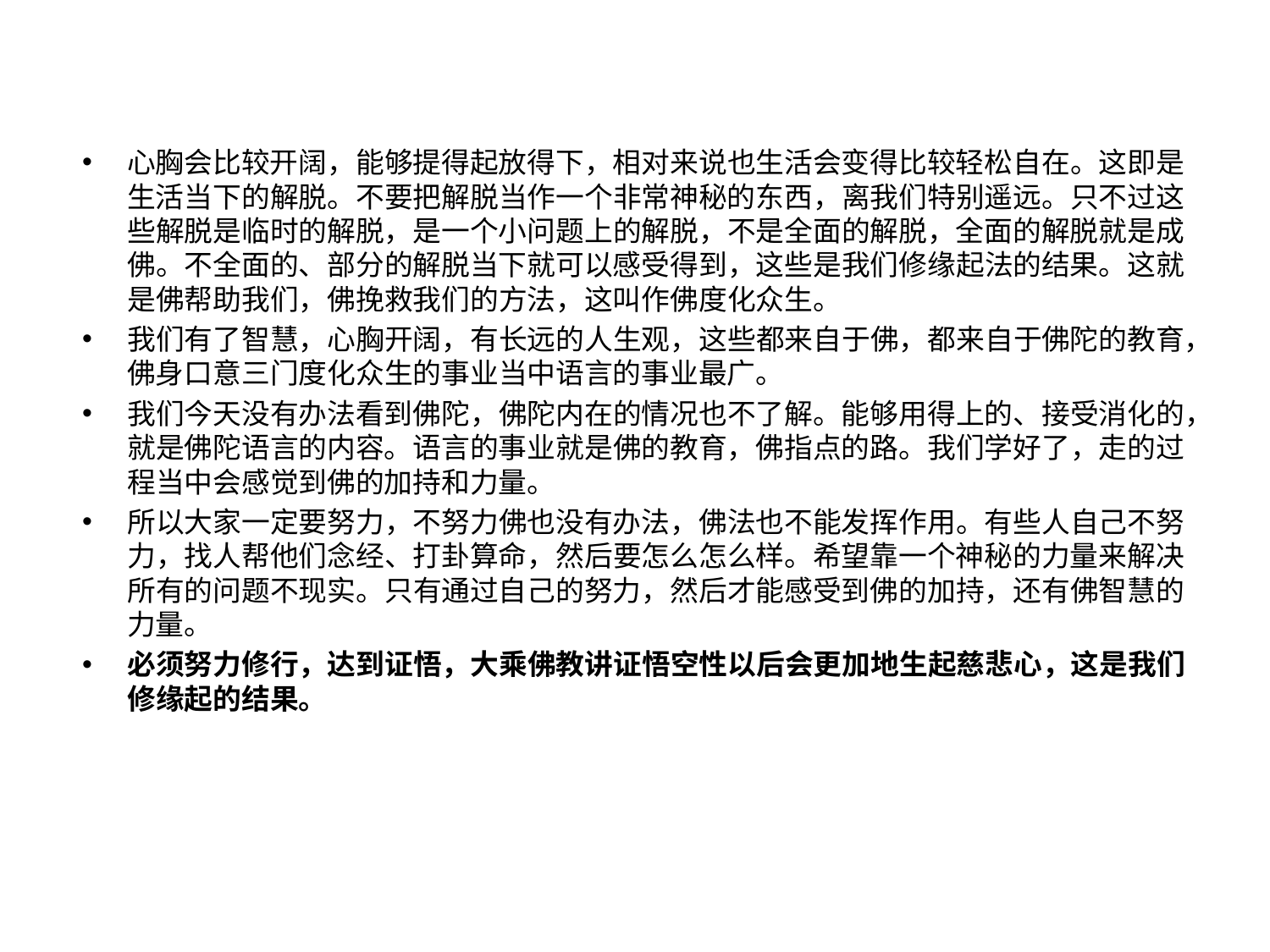

#

心胸会比较开阔，能够提得起放得下，相对来说也生活会变得比较轻松自在。这即是生活当下的解脱。不要把解脱当作一个非常神秘的东西，离我们特别遥远。只不过这些解脱是临时的解脱，是一个小问题上的解脱，不是全面的解脱，全面的解脱就是成佛。不全面的、部分的解脱当下就可以感受得到，这些是我们修缘起法的结果。这就是佛帮助我们，佛挽救我们的方法，这叫作佛度化众生。
我们有了智慧，心胸开阔，有长远的人生观，这些都来自于佛，都来自于佛陀的教育，佛身口意三门度化众生的事业当中语言的事业最广。
我们今天没有办法看到佛陀，佛陀内在的情况也不了解。能够用得上的、接受消化的，就是佛陀语言的内容。语言的事业就是佛的教育，佛指点的路。我们学好了，走的过程当中会感觉到佛的加持和力量。
所以大家一定要努力，不努力佛也没有办法，佛法也不能发挥作用。有些人自己不努力，找人帮他们念经、打卦算命，然后要怎么怎么样。希望靠一个神秘的力量来解决所有的问题不现实。只有通过自己的努力，然后才能感受到佛的加持，还有佛智慧的力量。
必须努力修行，达到证悟，大乘佛教讲证悟空性以后会更加地生起慈悲心，这是我们修缘起的结果。